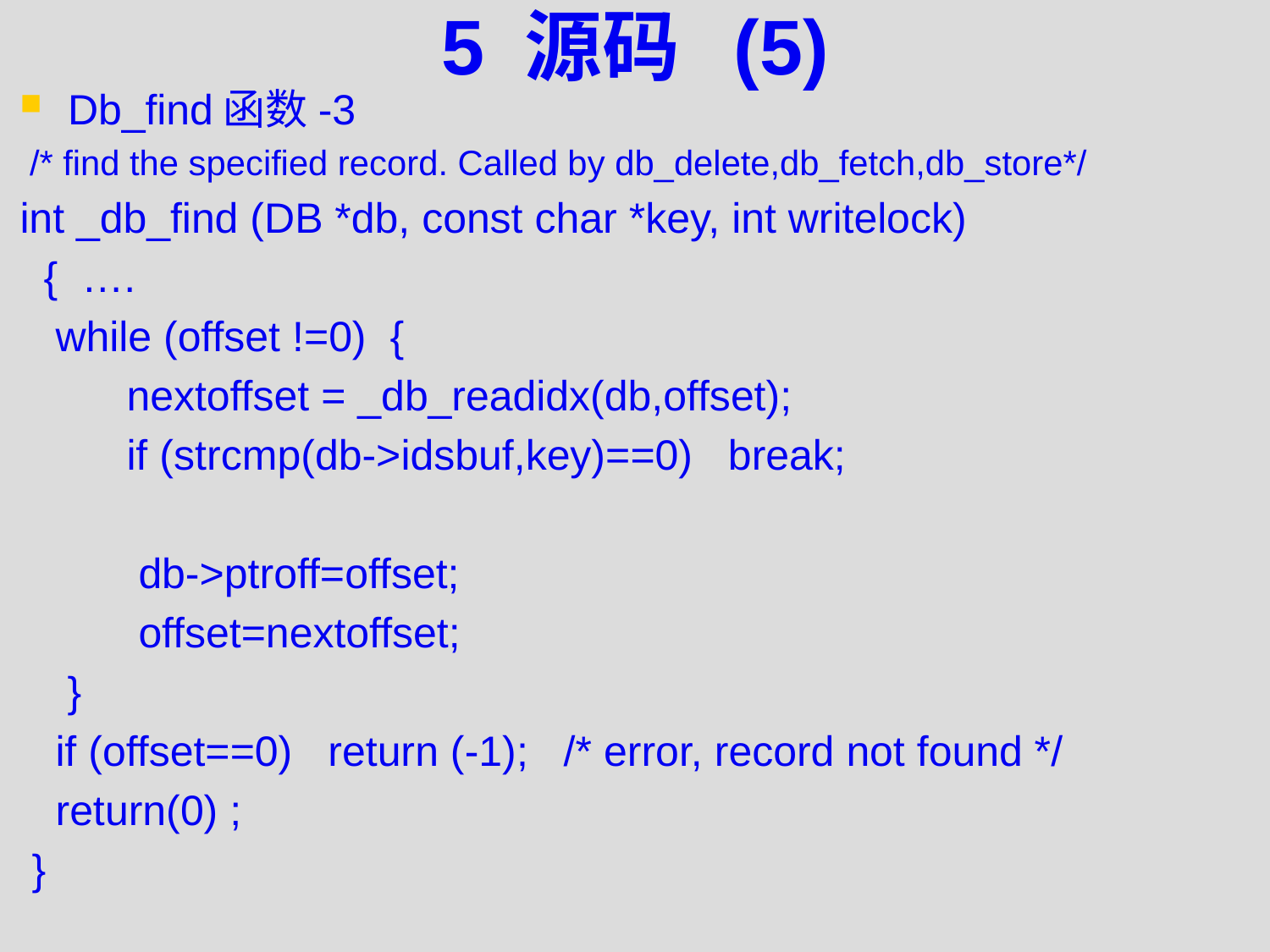

# 5 源码  (5)
Db_find函数-3
 /* find the specified record. Called by db_delete,db_fetch,db_store*/
int _db_find (DB *db, const char *key, int writelock)
  {  ….
   while (offset !=0)  {
         nextoffset = _db_readidx(db,offset);
         if (strcmp(db->idsbuf,key)==0)   break;

          db->ptroff=offset;
          offset=nextoffset;
    }
   if (offset==0)   return (-1);   /* error, record not found */
   return(0) ;
 }